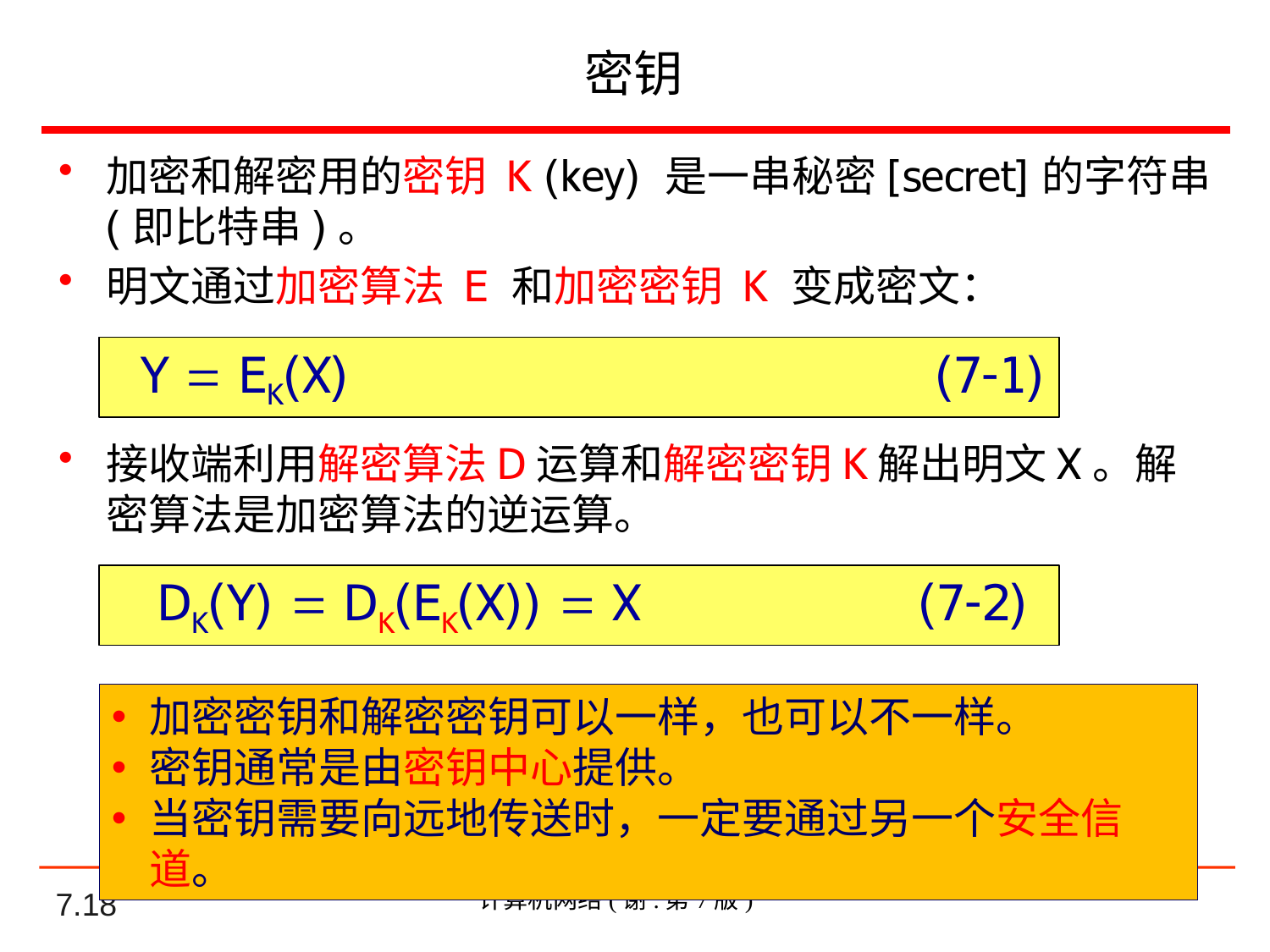

# 密钥
加密和解密用的密钥 K (key) 是一串秘密[secret]的字符串(即比特串)。
明文通过加密算法 E 和加密密钥 K 变成密文：

接收端利用解密算法D运算和解密密钥K解出明文X。解密算法是加密算法的逆运算。
  Y = EK(X)                                      (7-1)
  DK(Y) = DK(EK(X)) = X                  (7-2)
加密密钥和解密密钥可以一样，也可以不一样。
密钥通常是由密钥中心提供。
当密钥需要向远地传送时，一定要通过另一个安全信道。